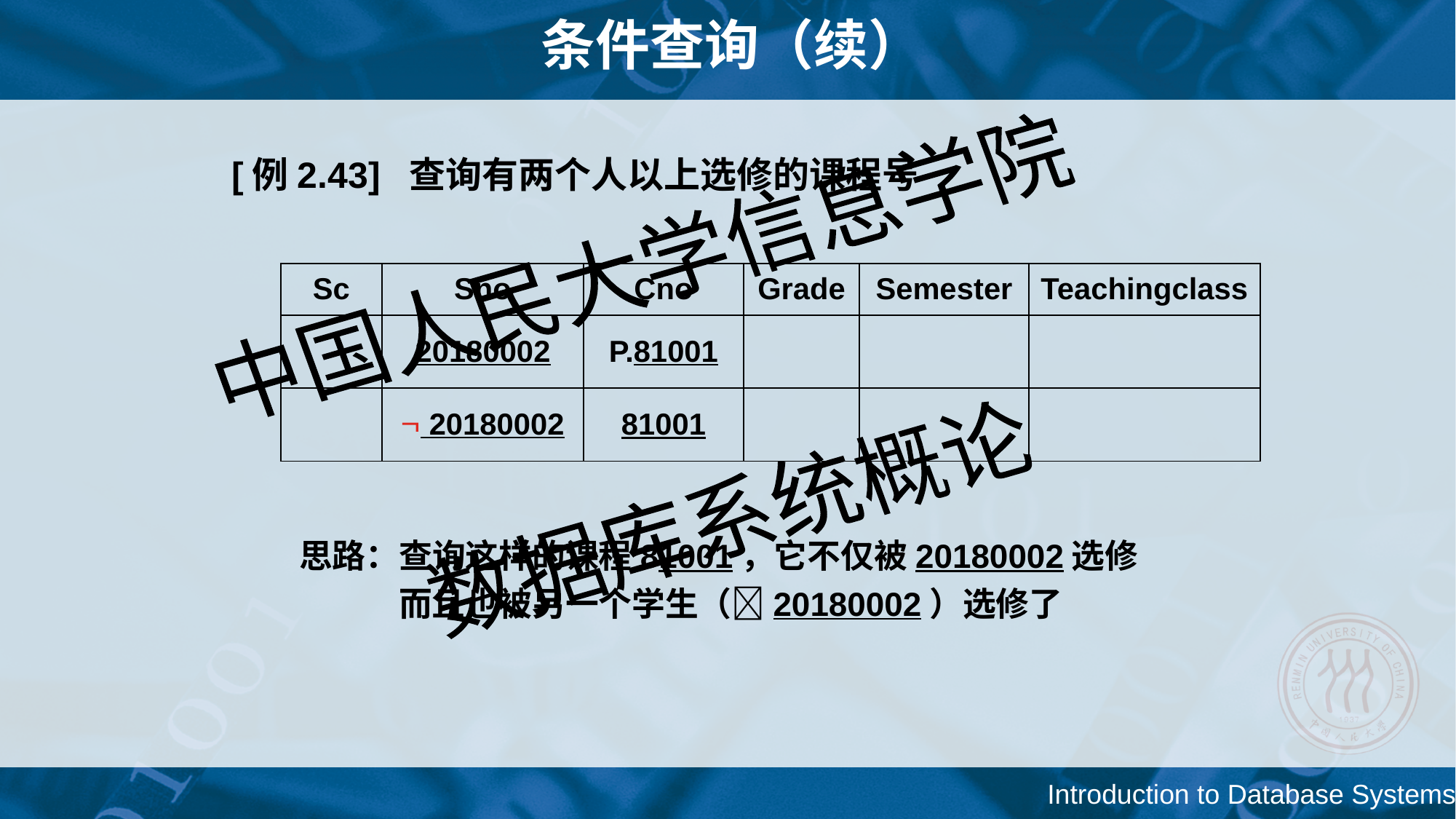

# 条件查询（续）
[例2.43]  查询有两个人以上选修的课程号
| Sc | Sno | Cno | Grade | Semester | Teachingclass |
| --- | --- | --- | --- | --- | --- |
|  | 20180002 | P.81001 |  |  |  |
|  | ¬ 20180002 | 81001 |  |  |  |
思路：查询这样的课程81001，它不仅被20180002选修
            而且也被另一个学生（¬20180002）选修了